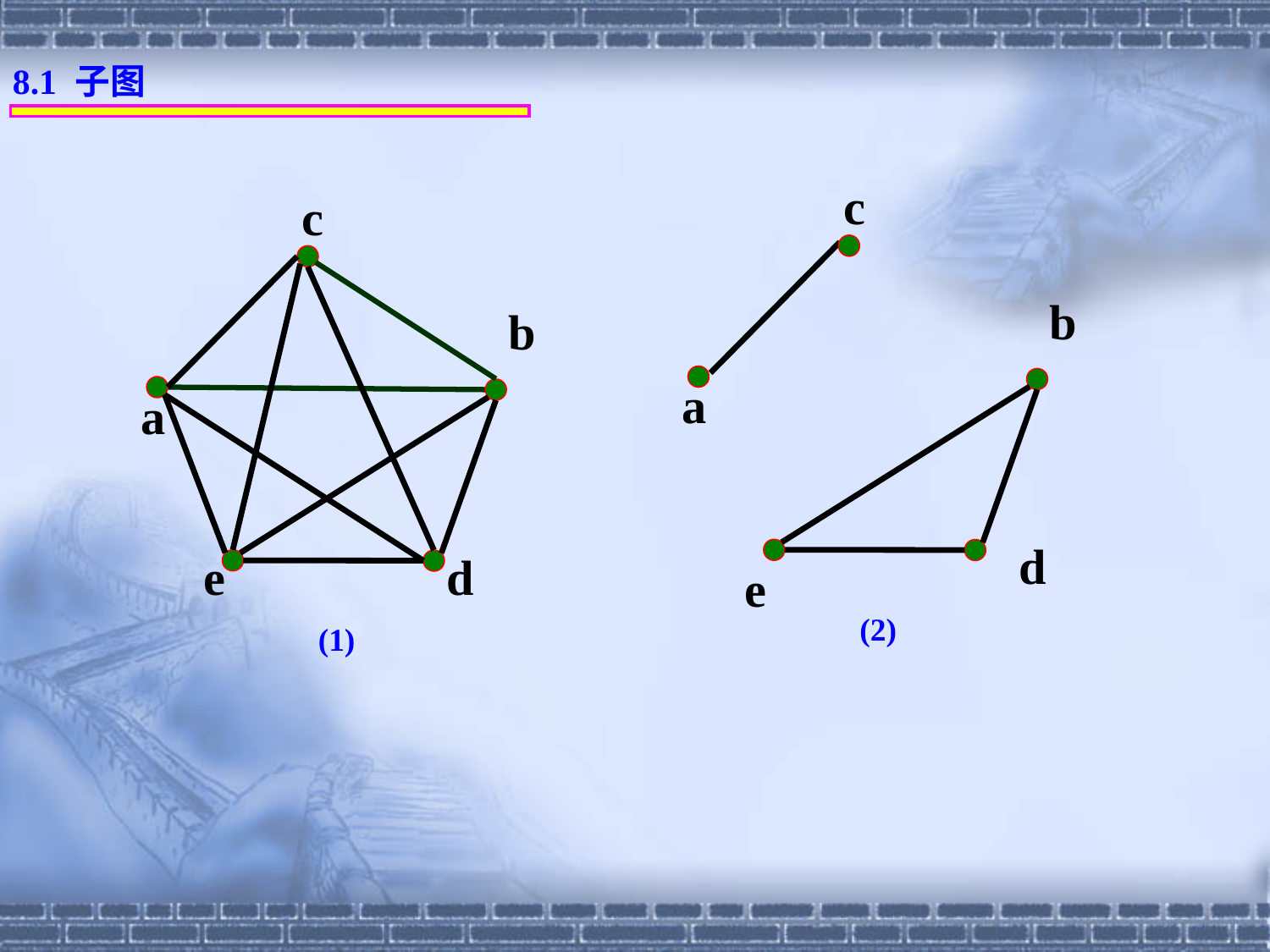

8.1 子图

c

b

a

d

e
(2)
c

b

a

e
d

(1)